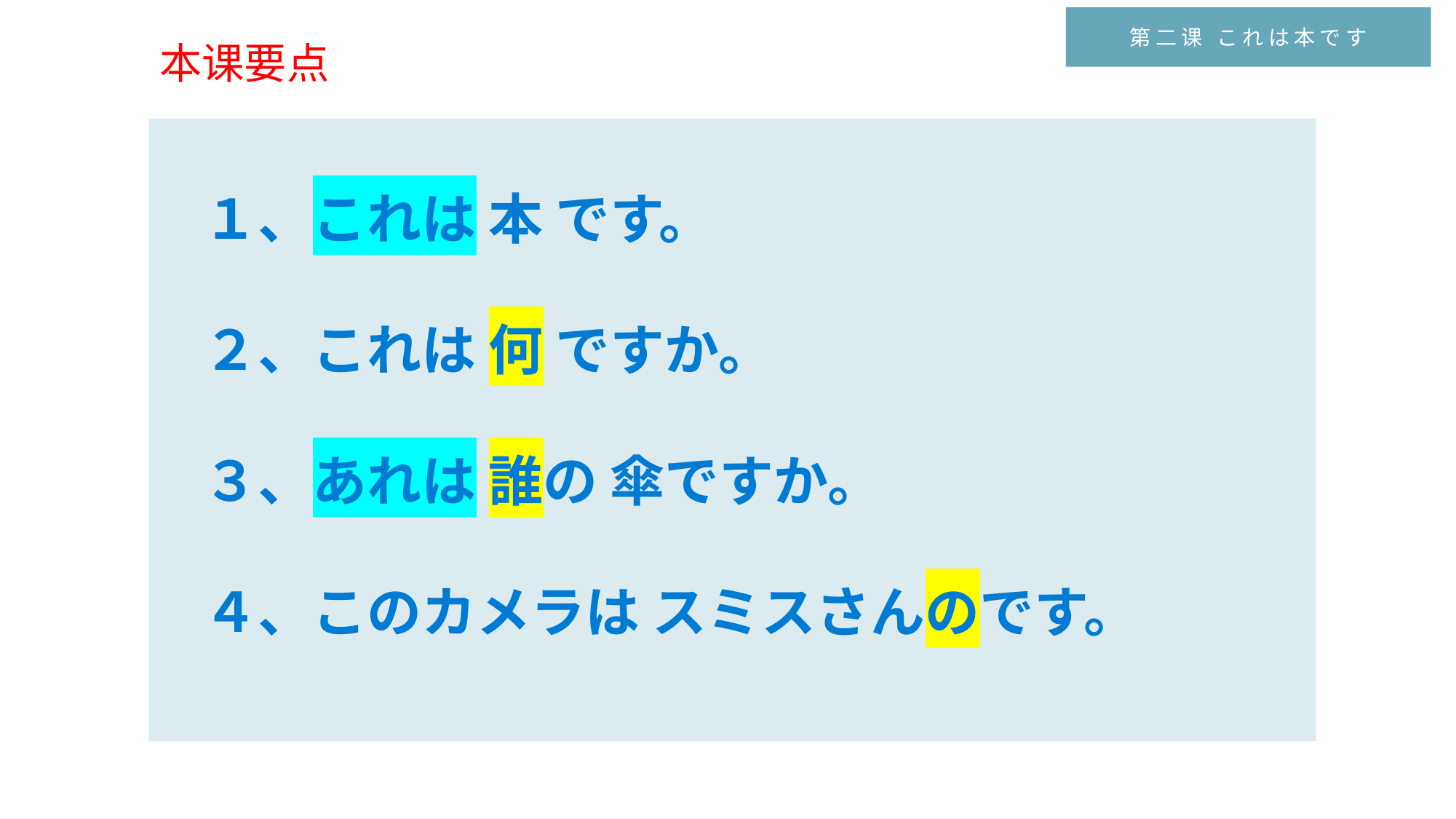

第二课 これは本です
本课要点
　１、これは 本 です。
　２、これは 何 ですか。
　３、あれは 誰の 傘ですか。
　４、このカメラは スミスさんのです。